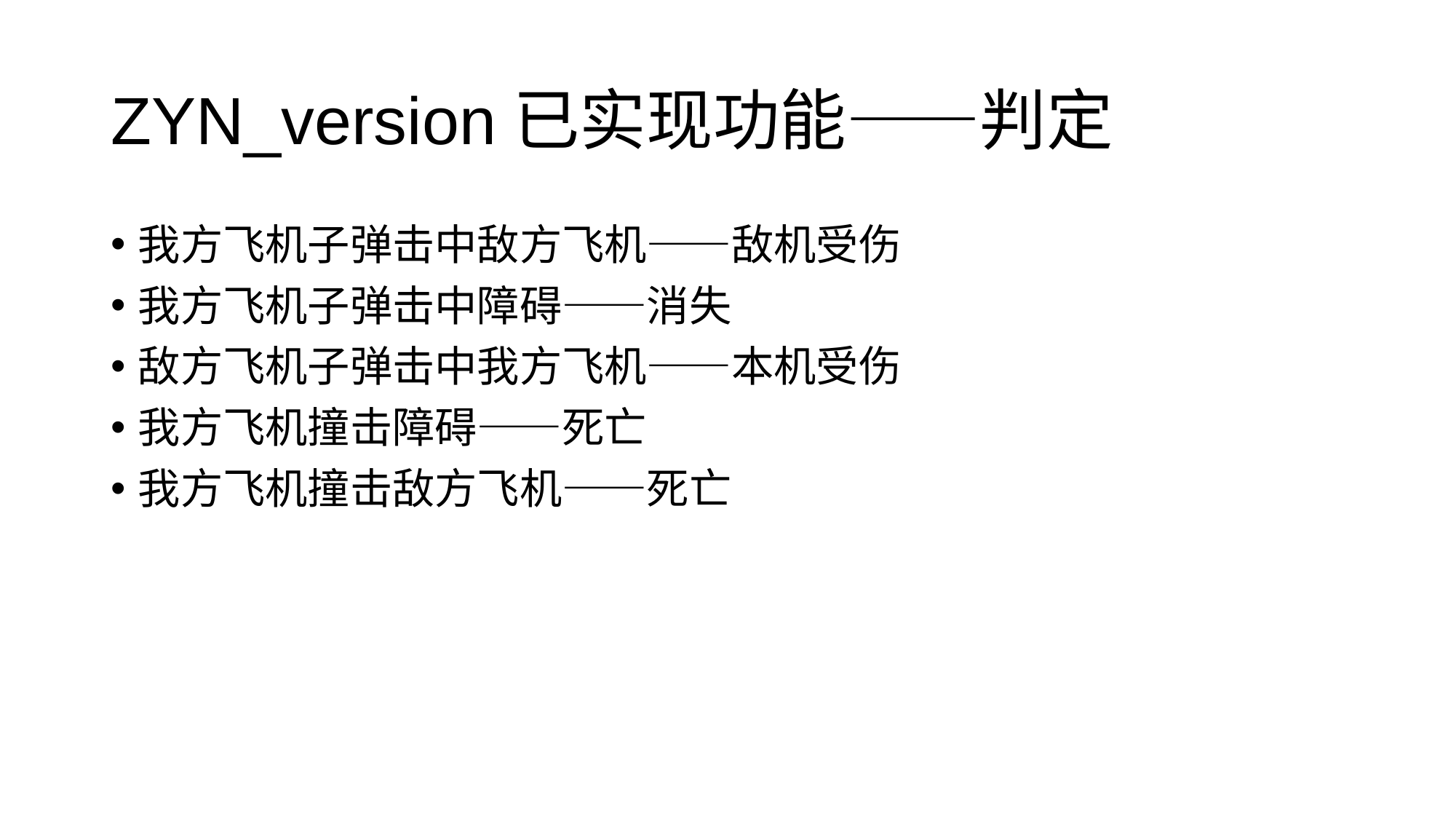

# ZYN_version已实现功能——判定
我方飞机子弹击中敌方飞机——敌机受伤
我方飞机子弹击中障碍——消失
敌方飞机子弹击中我方飞机——本机受伤
我方飞机撞击障碍——死亡
我方飞机撞击敌方飞机——死亡